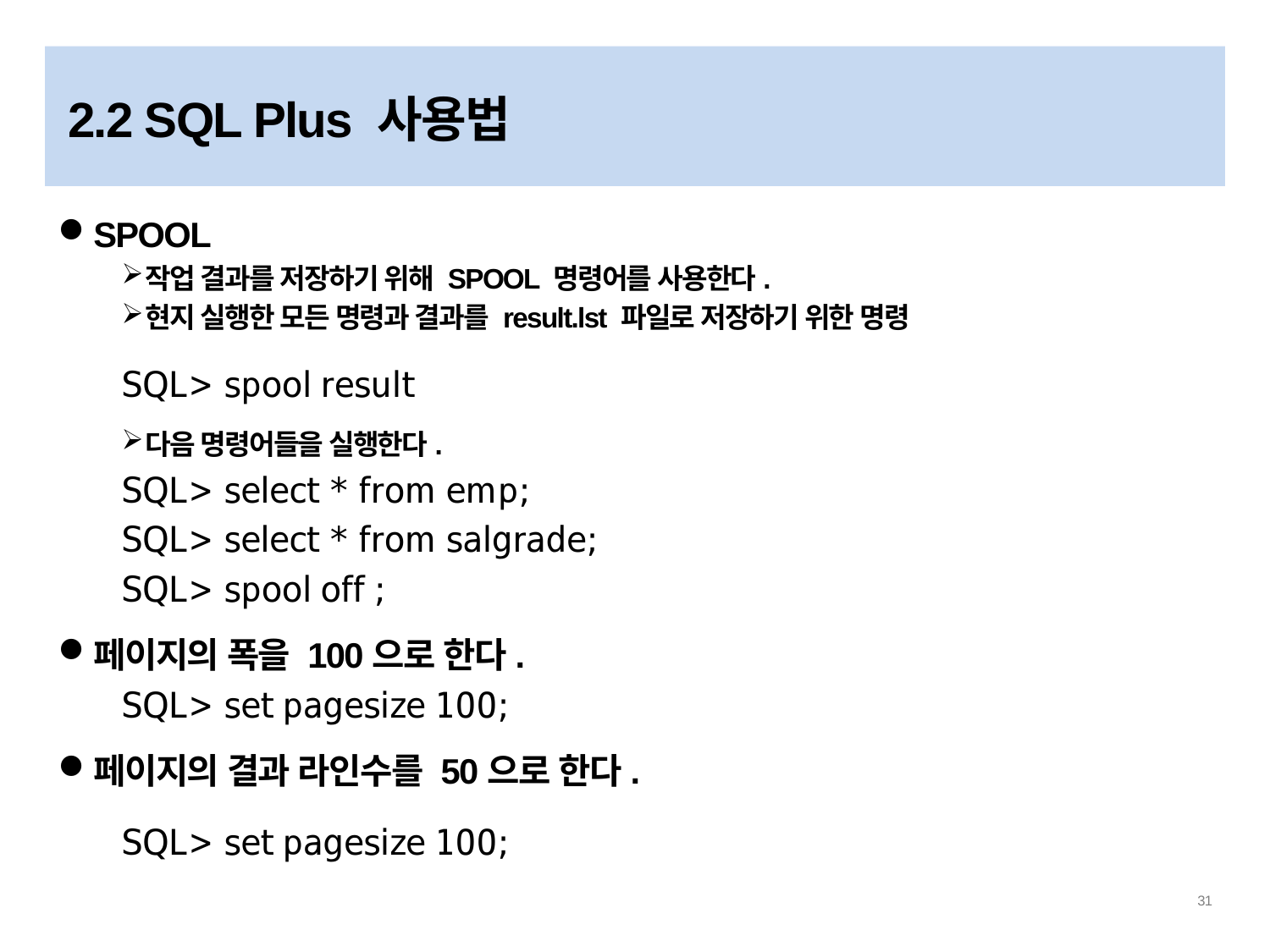

# 2.2 SQL Plus 사용법
SPOOL
작업 결과를 저장하기 위해 SPOOL 명령어를 사용한다.
현지 실행한 모든 명령과 결과를 result.lst 파일로 저장하기 위한 명령
       SQL> spool result
다음 명령어들을 실행한다.
       SQL> select * from emp;
       SQL> select * from salgrade;
       SQL> spool off ;

페이지의 폭을 100으로 한다.
       SQL> set pagesize 100;

페이지의 결과 라인수를 50으로 한다.
       SQL> set pagesize 100;